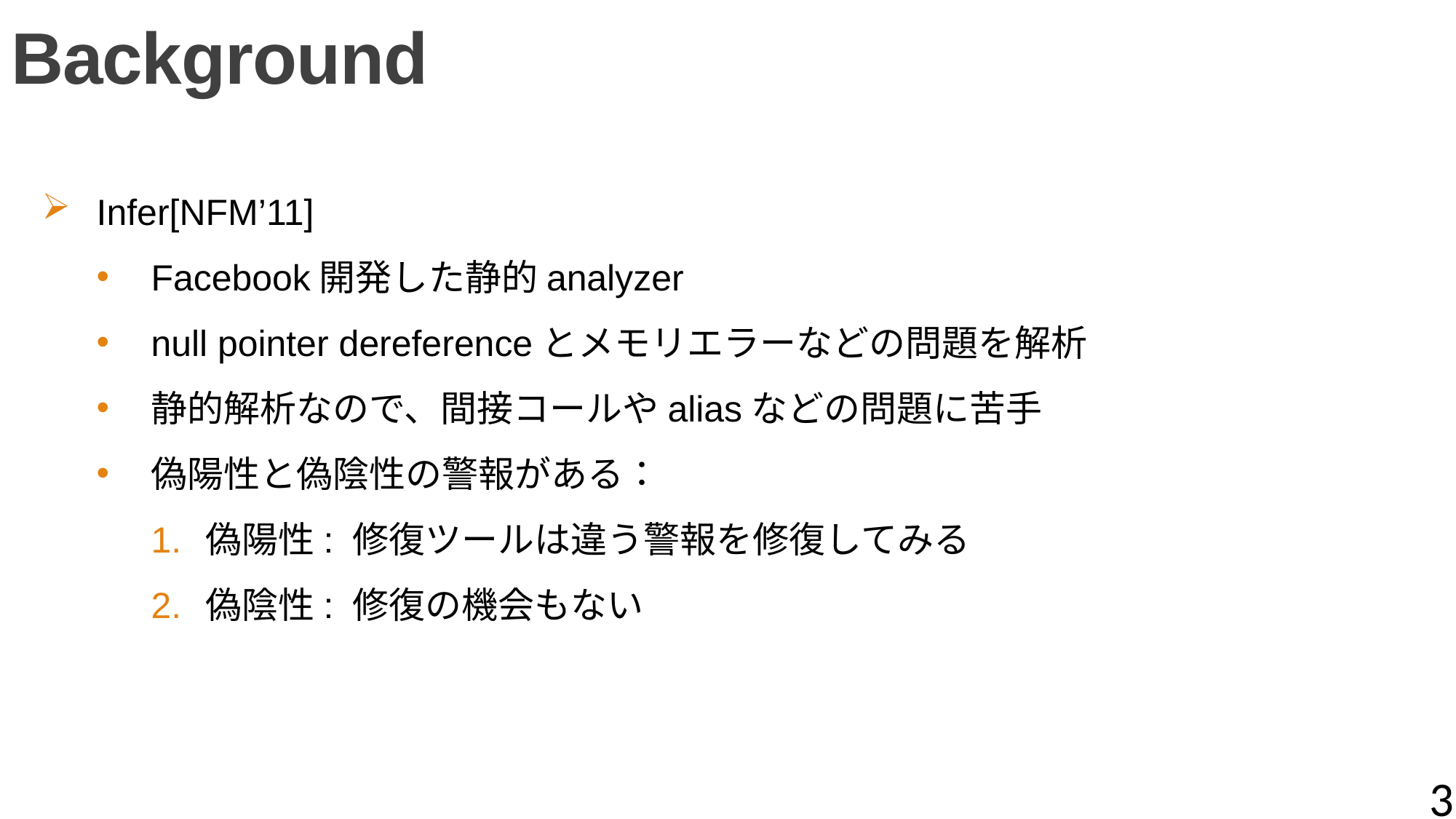

Background
Infer[NFM’11]
Facebook開発した静的analyzer
null pointer dereferenceとメモリエラーなどの問題を解析
静的解析なので、間接コールやaliasなどの問題に苦手
偽陽性と偽陰性の警報がある：
偽陽性: 修復ツールは違う警報を修復してみる
偽陰性: 修復の機会もない
3